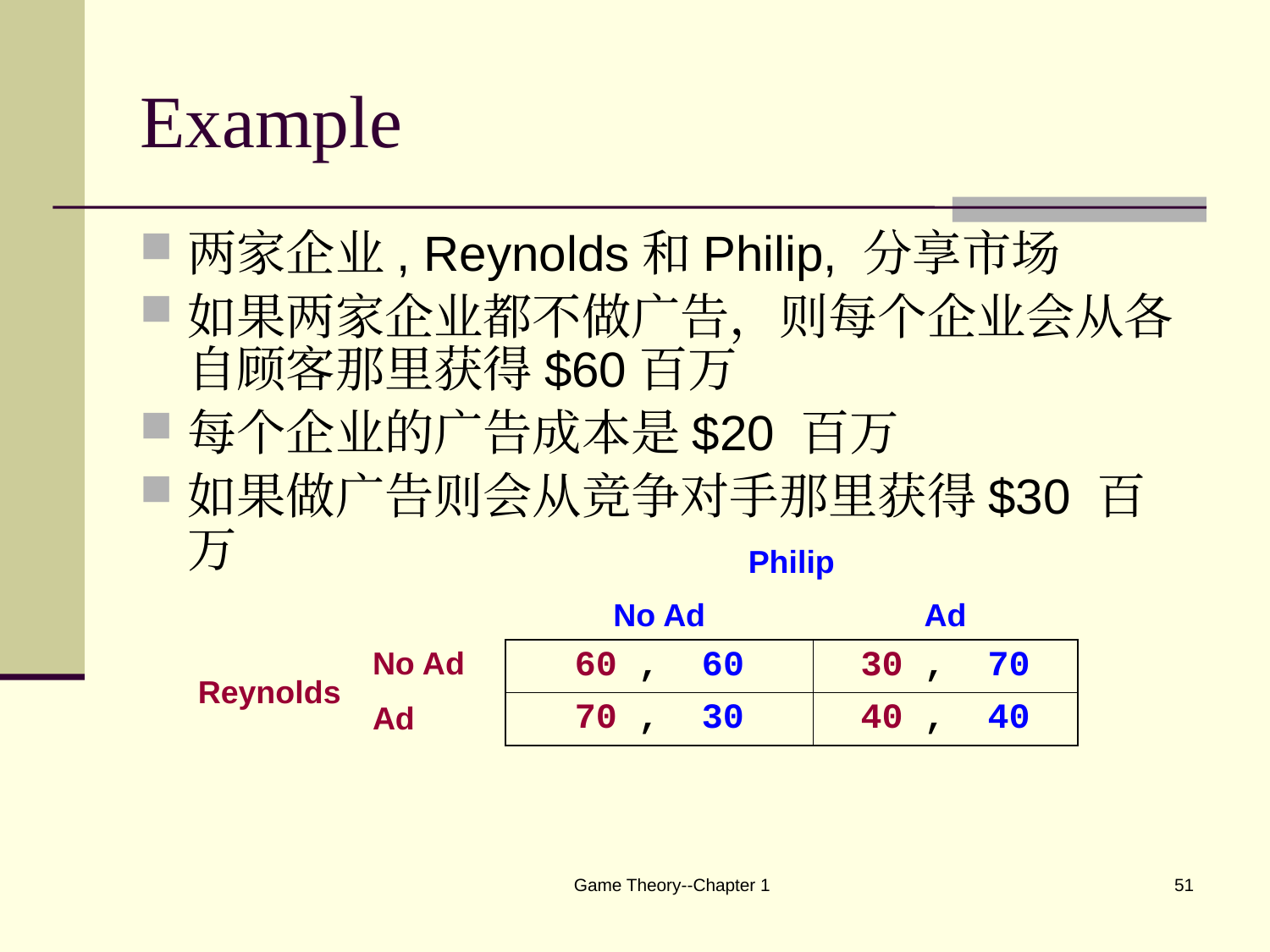

# Example
两家企业, Reynolds和Philip, 分享市场
如果两家企业都不做广告，则每个企业会从各自顾客那里获得$60百万
每个企业的广告成本是$20 百万
如果做广告则会从竞争对手那里获得$30 百万

|  |  | Philip |  |
| --- | --- | --- | --- |
|  |  | No Ad | Ad |
| Reynolds | No Ad | 60 , 60 | 30 , 70 |
|  | Ad | 70 , 30 | 40 , 40 |
Game Theory--Chapter 1
51